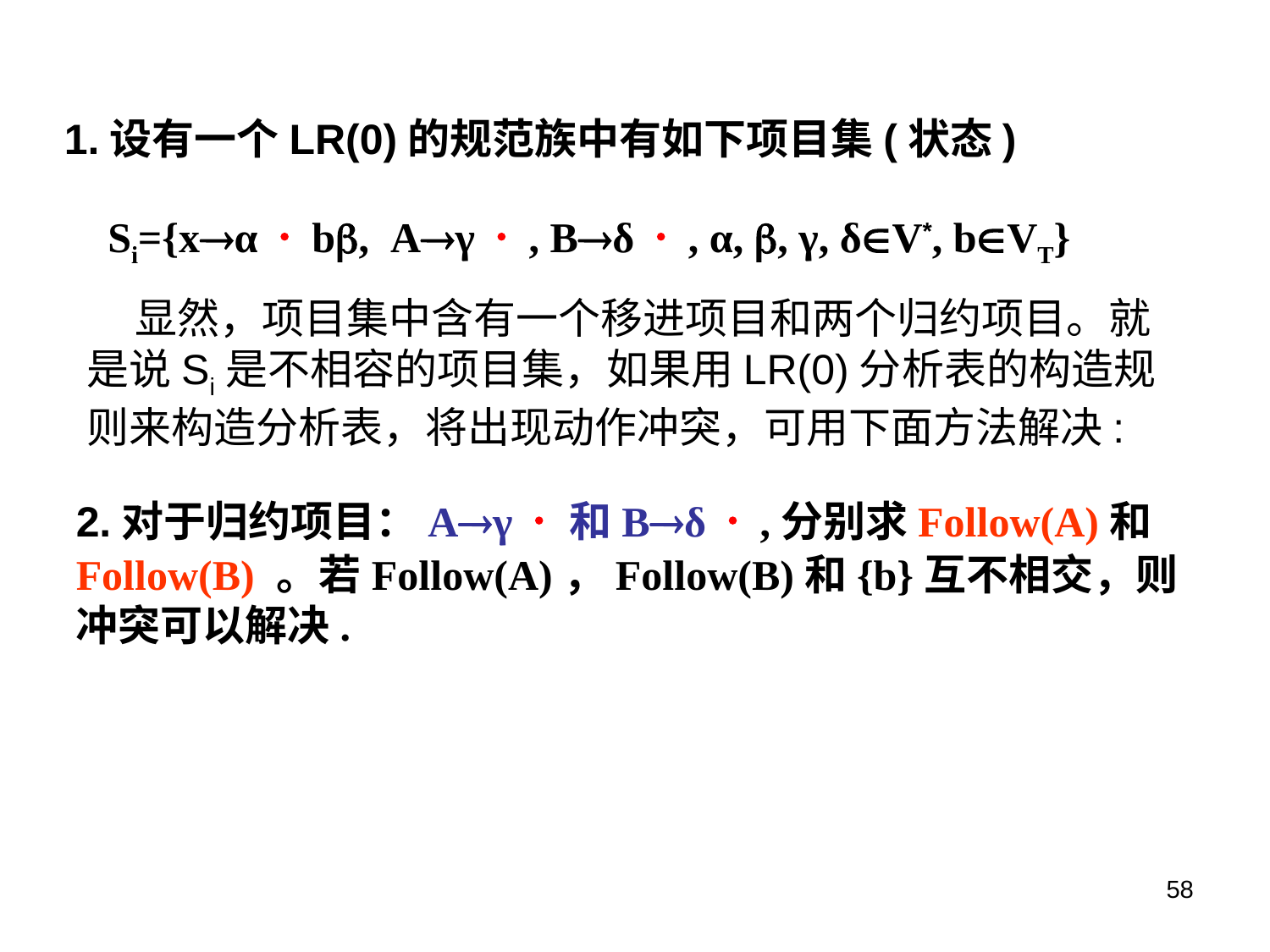

1.设有一个LR(0)的规范族中有如下项目集(状态)
     Si={x→α ⋅ bβ,  A→γ ⋅ , B→δ ⋅ , α, β, γ, δ∈V*, b∈VT}
    显然，项目集中含有一个移进项目和两个归约项目。就是说Si是不相容的项目集，如果用LR(0)分析表的构造规则来构造分析表，将出现动作冲突，可用下面方法解决:
2.对于归约项目：A→γ ⋅和B→δ ⋅ ,分别求Follow(A)和Follow(B) 。若Follow(A)，Follow(B)和{b}互不相交，则冲突可以解决.

58